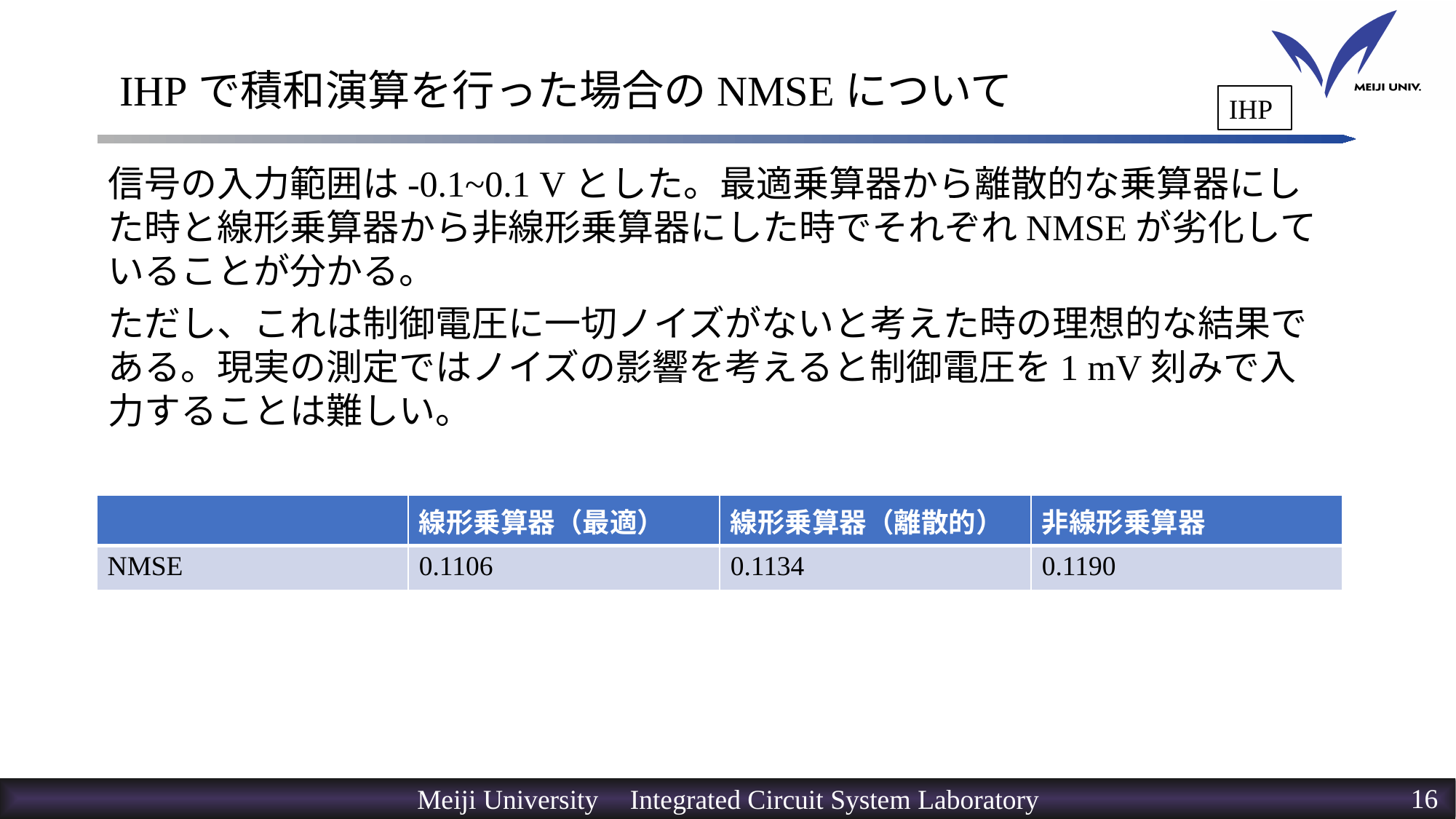

# IHPで積和演算を行った場合のNMSEについて
IHP
信号の入力範囲は-0.1~0.1 Vとした。最適乗算器から離散的な乗算器にした時と線形乗算器から非線形乗算器にした時でそれぞれNMSEが劣化していることが分かる。
ただし、これは制御電圧に一切ノイズがないと考えた時の理想的な結果である。現実の測定ではノイズの影響を考えると制御電圧を1 mV刻みで入力することは難しい。
|  | 線形乗算器（最適） | 線形乗算器（離散的） | 非線形乗算器 |
| --- | --- | --- | --- |
| NMSE | 0.1106 | 0.1134 | 0.1190 |